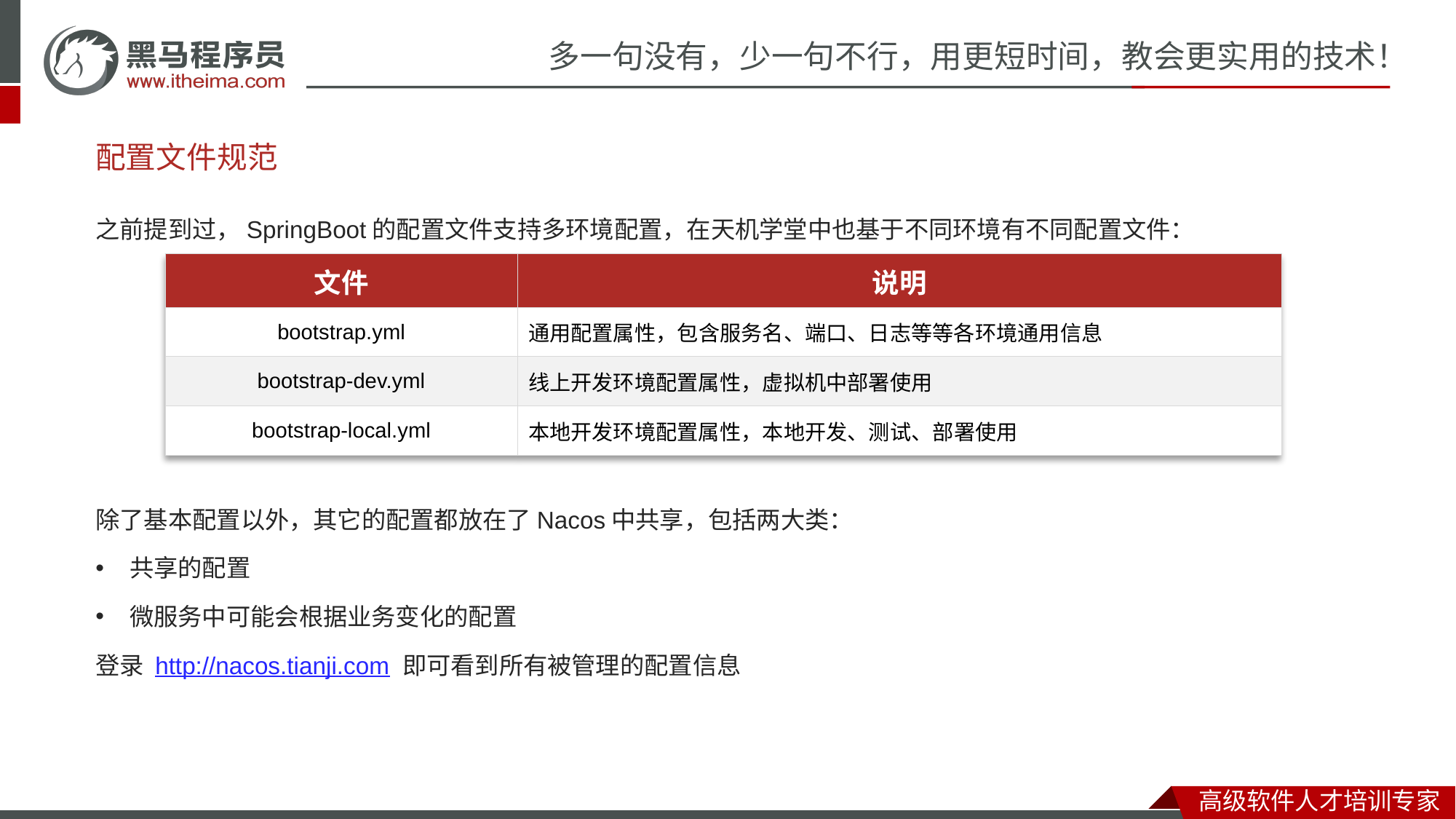

配置文件规范
之前提到过，SpringBoot的配置文件支持多环境配置，在天机学堂中也基于不同环境有不同配置文件：

除了基本配置以外，其它的配置都放在了Nacos中共享，包括两大类：
共享的配置
微服务中可能会根据业务变化的配置
登录 http://nacos.tianji.com 即可看到所有被管理的配置信息
| 文件 | 说明 |
| --- | --- |
| bootstrap.yml | 通用配置属性，包含服务名、端口、日志等等各环境通用信息 |
| bootstrap-dev.yml | 线上开发环境配置属性，虚拟机中部署使用 |
| bootstrap-local.yml | 本地开发环境配置属性，本地开发、测试、部署使用 |